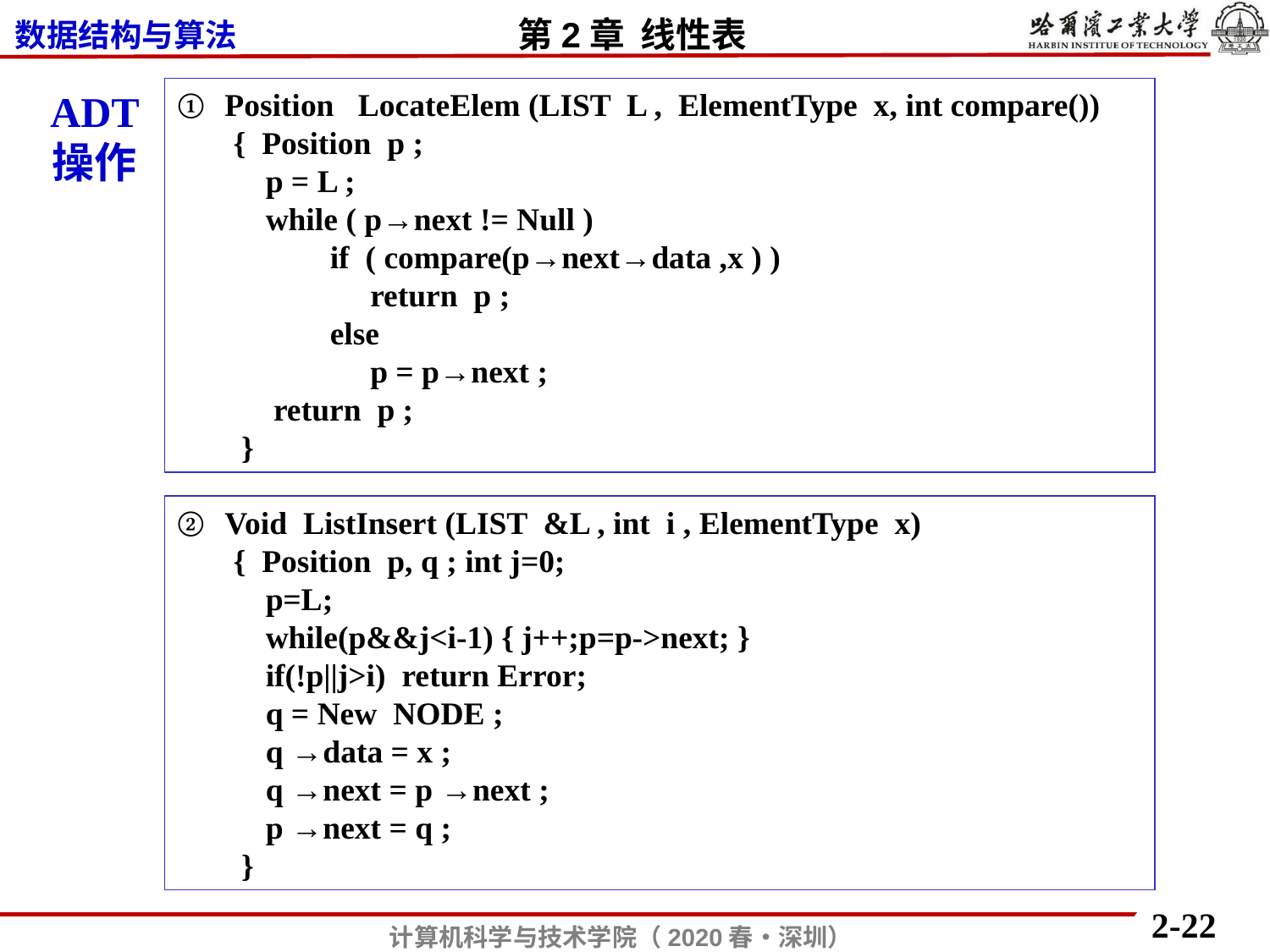

ADT
操作
Position   LocateElem (LIST  L ,  ElementType  x, int compare())
       {  Position  p ;
           p = L ;
           while ( p→next != Null )
                   if  ( compare(p→next→data ,x ) )
                        return  p ;
                   else
                        p = p→next ;
            return  p ;
        }
Void  ListInsert (LIST  &L , int  i , ElementType  x)
       {  Position  p, q ; int j=0;
           p=L;
           while(p&&j<i-1) { j++;p=p->next; }
           if(!p||j>i)  return Error;
           q = New  NODE ;
           q →data = x ;
           q →next = p →next ;
           p →next = q ;
        }